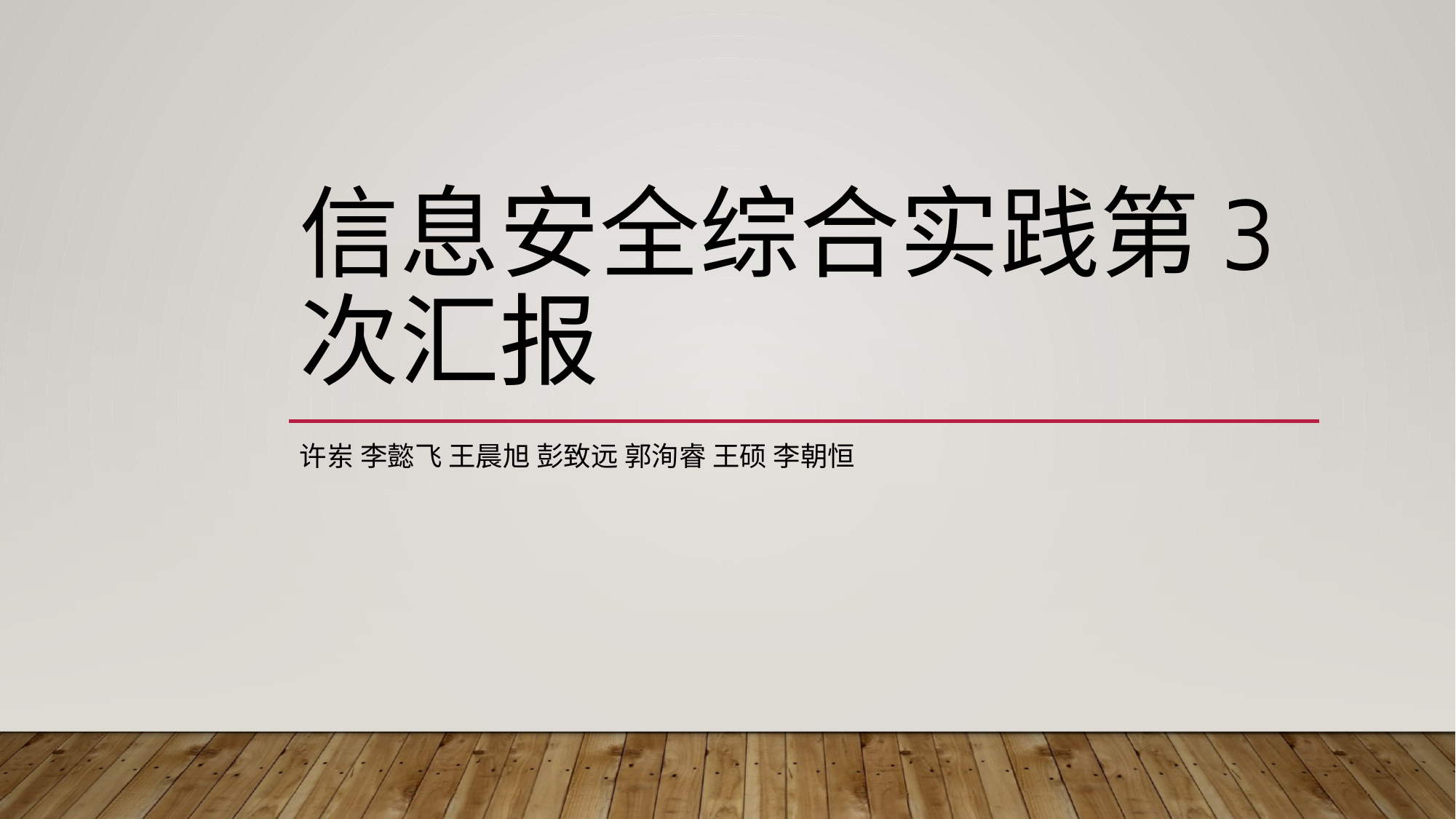

# 信息安全综合实践第3次汇报
许岽 李懿飞 王晨旭 彭致远 郭洵睿 王硕 李朝恒